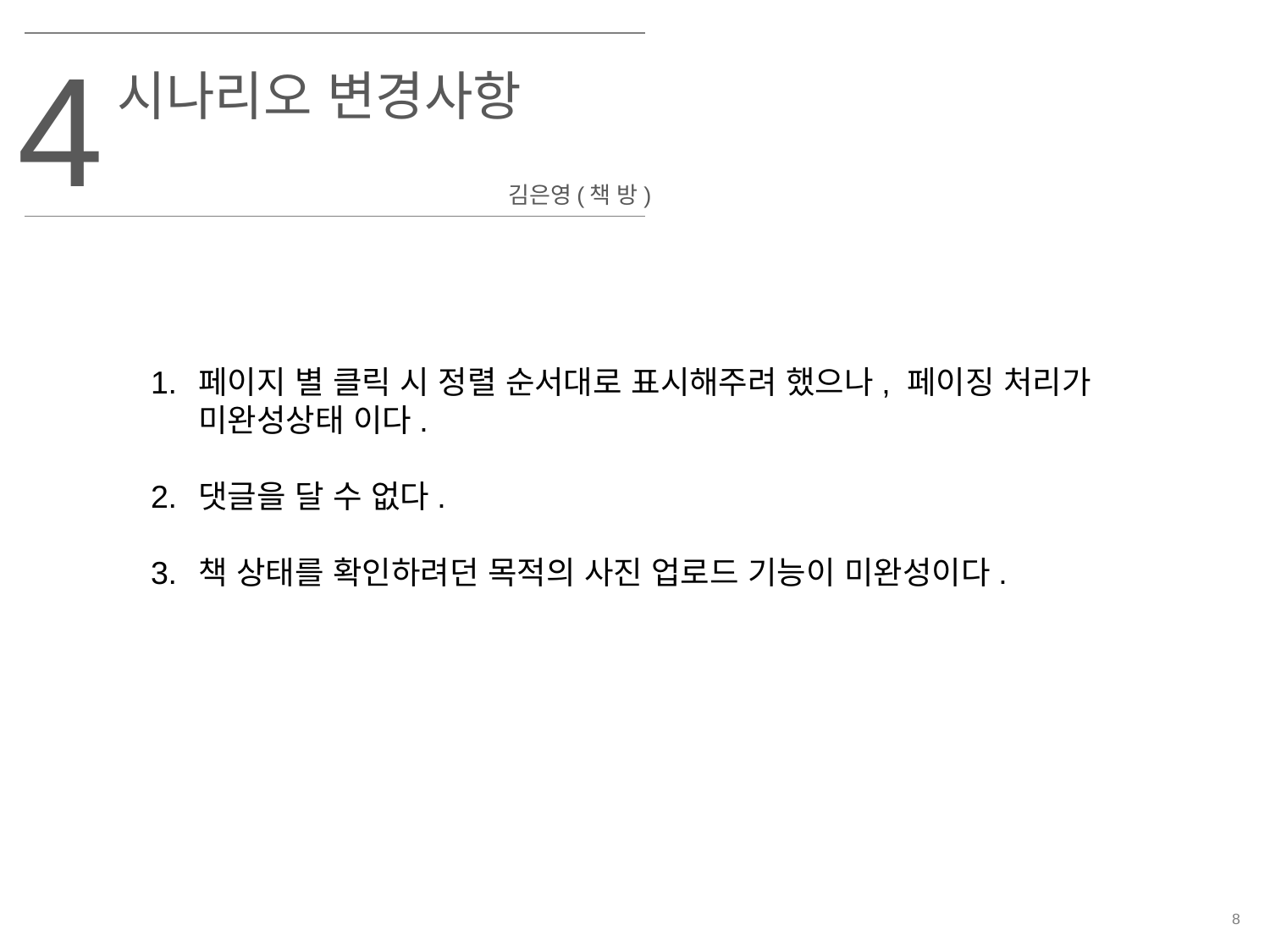

4
시나리오 변경사항
김은영(책 방)
페이지 별 클릭 시 정렬 순서대로 표시해주려 했으나, 페이징 처리가 미완성상태 이다.

댓글을 달 수 없다.

책 상태를 확인하려던 목적의 사진 업로드 기능이 미완성이다.